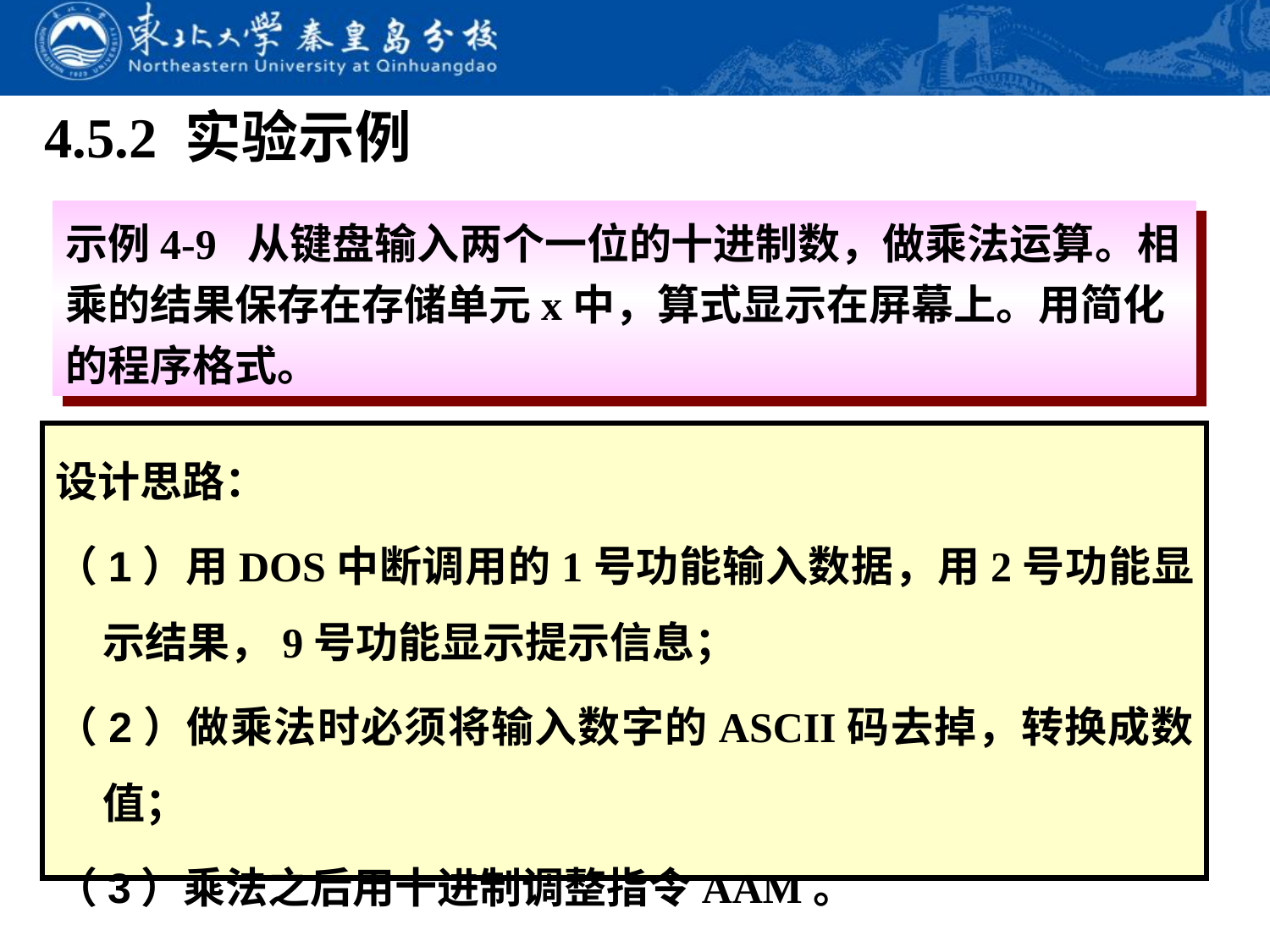

# 4.5.2 实验示例
示例4-9  从键盘输入两个一位的十进制数，做乘法运算。相乘的结果保存在存储单元x中，算式显示在屏幕上。用简化的程序格式。
设计思路：
（1）用DOS中断调用的1号功能输入数据，用2号功能显示结果，9号功能显示提示信息；
（2）做乘法时必须将输入数字的ASCII码去掉，转换成数值；
（3）乘法之后用十进制调整指令AAM。